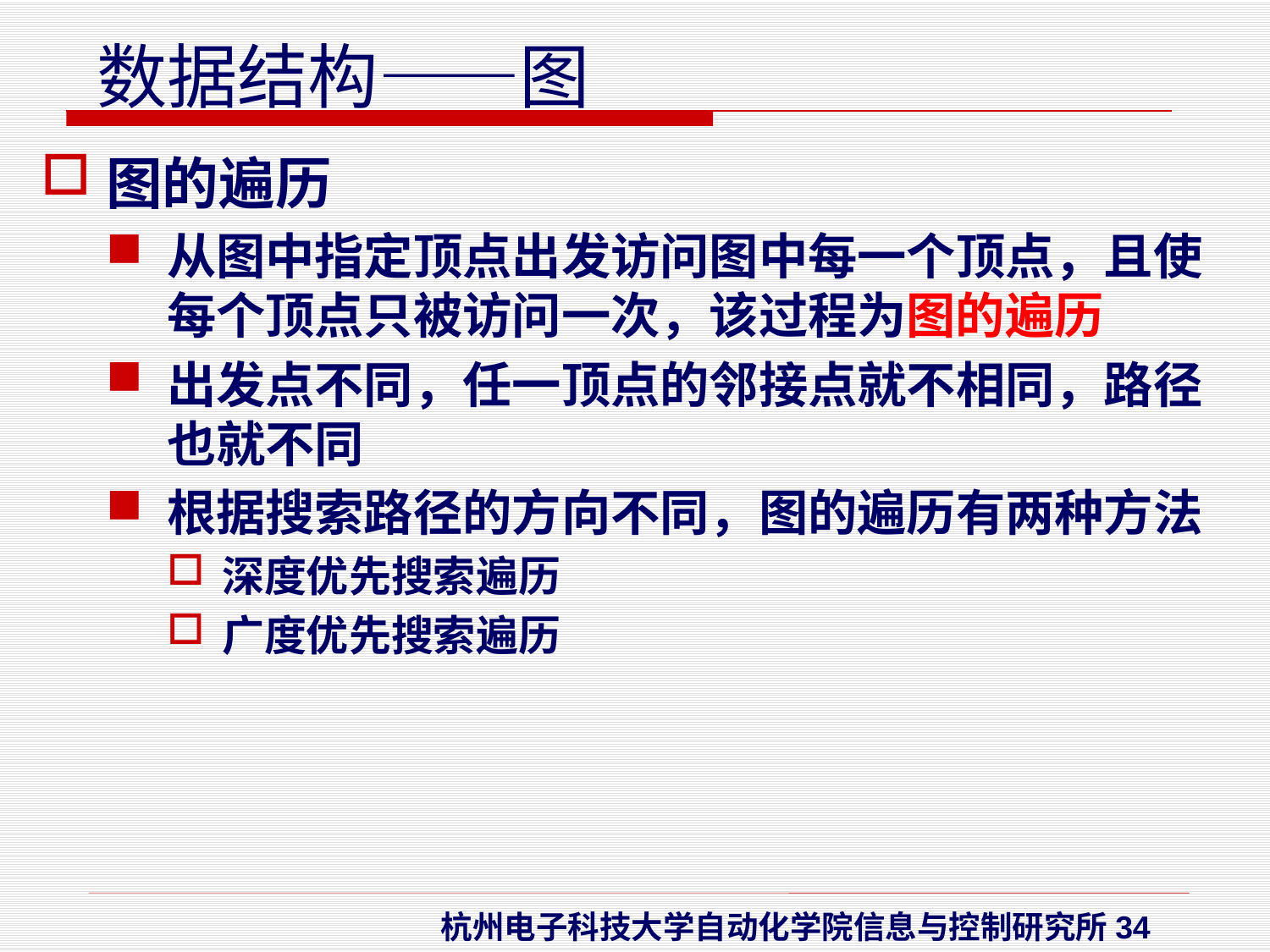

图的遍历
从图中指定顶点出发访问图中每一个顶点，且使每个顶点只被访问一次，该过程为图的遍历
出发点不同，任一顶点的邻接点就不相同，路径也就不同
根据搜索路径的方向不同，图的遍历有两种方法
深度优先搜索遍历
广度优先搜索遍历